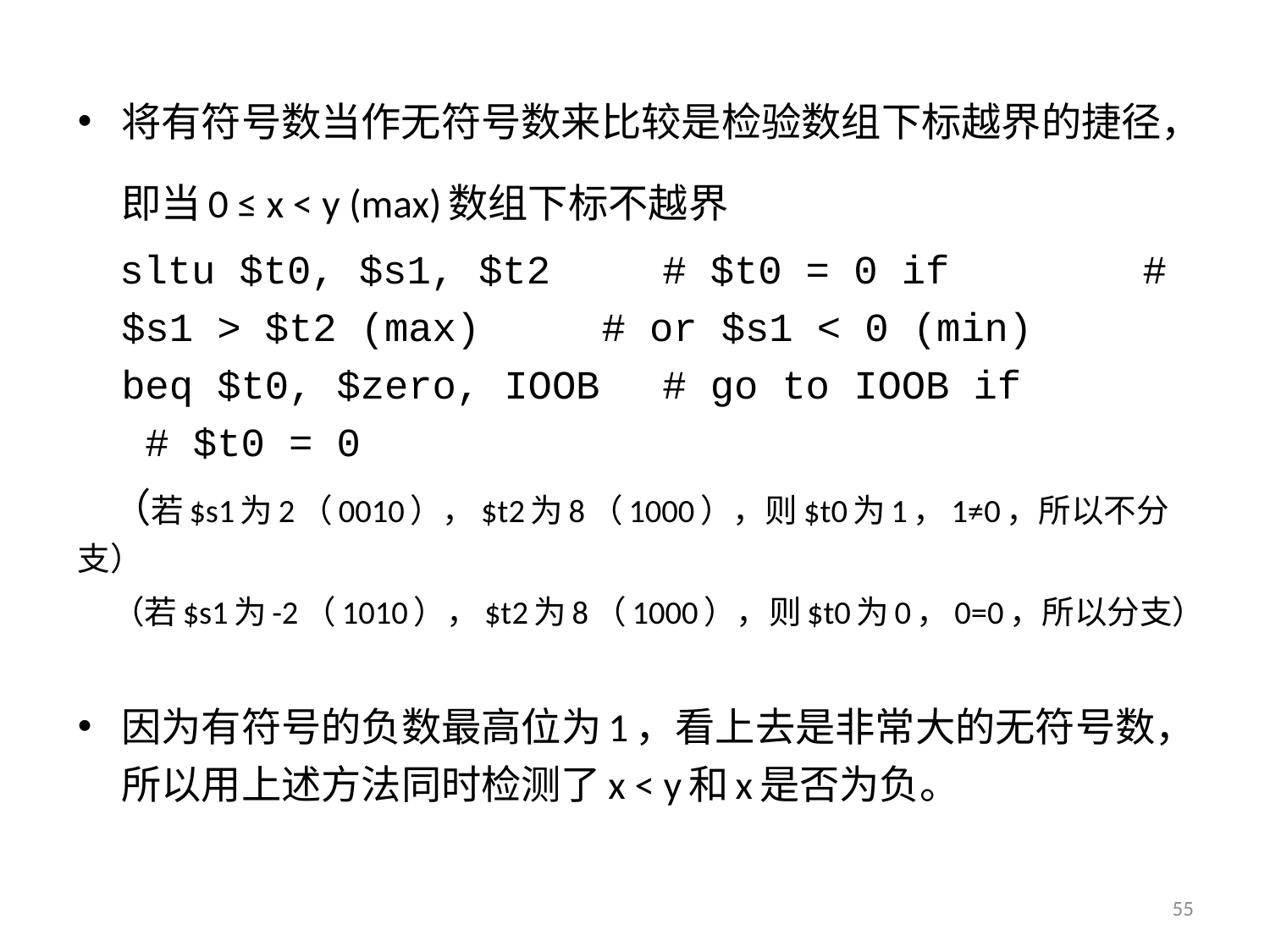

将有符号数当作无符号数来比较是检验数组下标越界的捷径，即当0 ≤ x < y (max)数组下标不越界
   sltu $t0, $s1, $t2 	# $t0 = 0 if 						     # $s1 > $t2 (max)					     # or $s1 < 0 (min)
beq $t0, $zero, IOOB	# go to IOOB if				          # $t0 = 0
   （若$s1为2（0010），$t2为8（1000），则$t0为1，1≠0，所以不分支）
    （若$s1为-2（1010），$t2为8（1000），则$t0为0，0=0，所以分支）

因为有符号的负数最高位为1，看上去是非常大的无符号数，所以用上述方法同时检测了x < y和x是否为负。
55